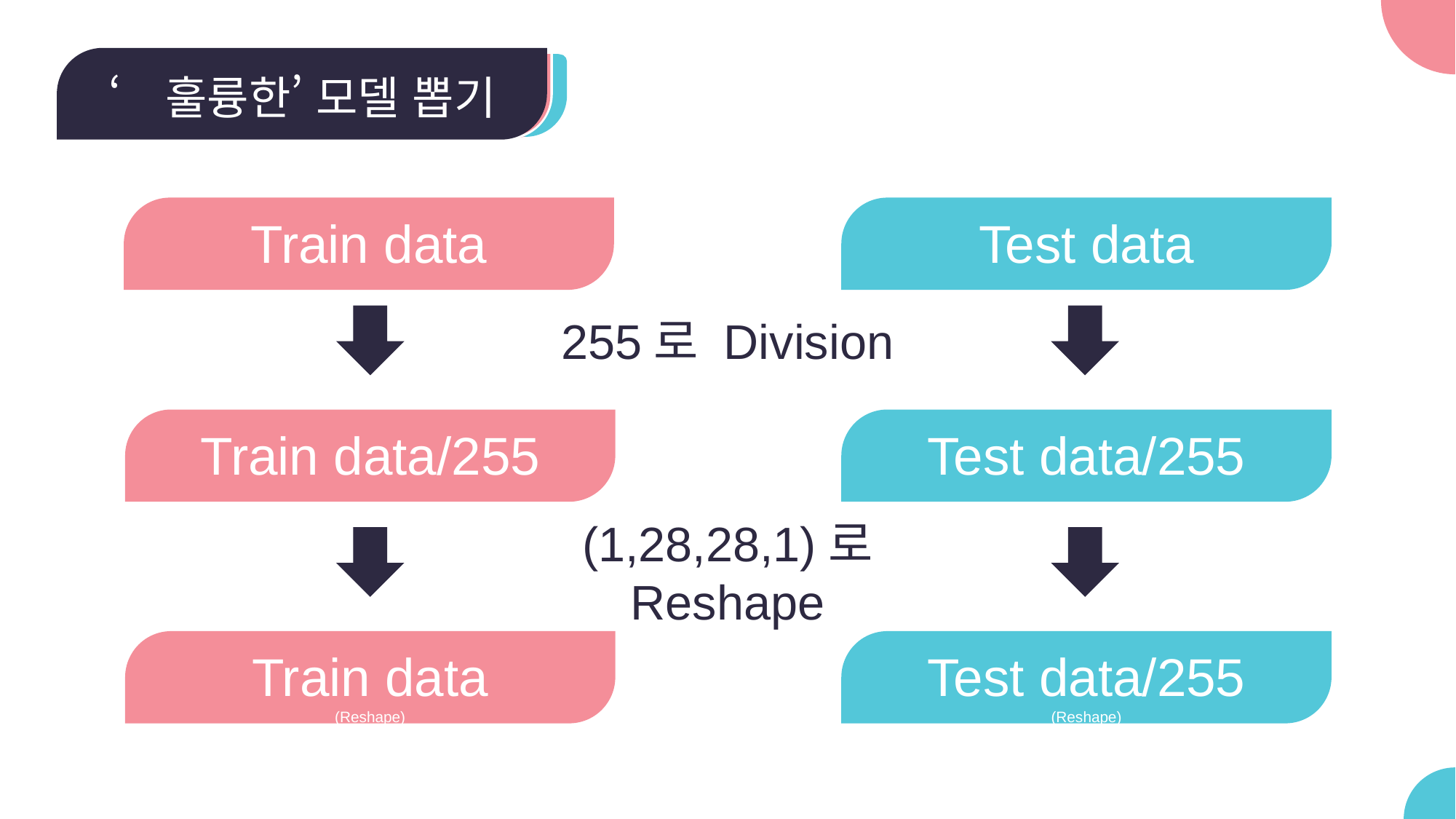

‘훌륭한’ 모델 뽑기

Train data
Test data
255로 Division

Train data/255
Test data/255
(1,28,28,1)로 Reshape

Train data
(Reshape)
Test data/255
(Reshape)